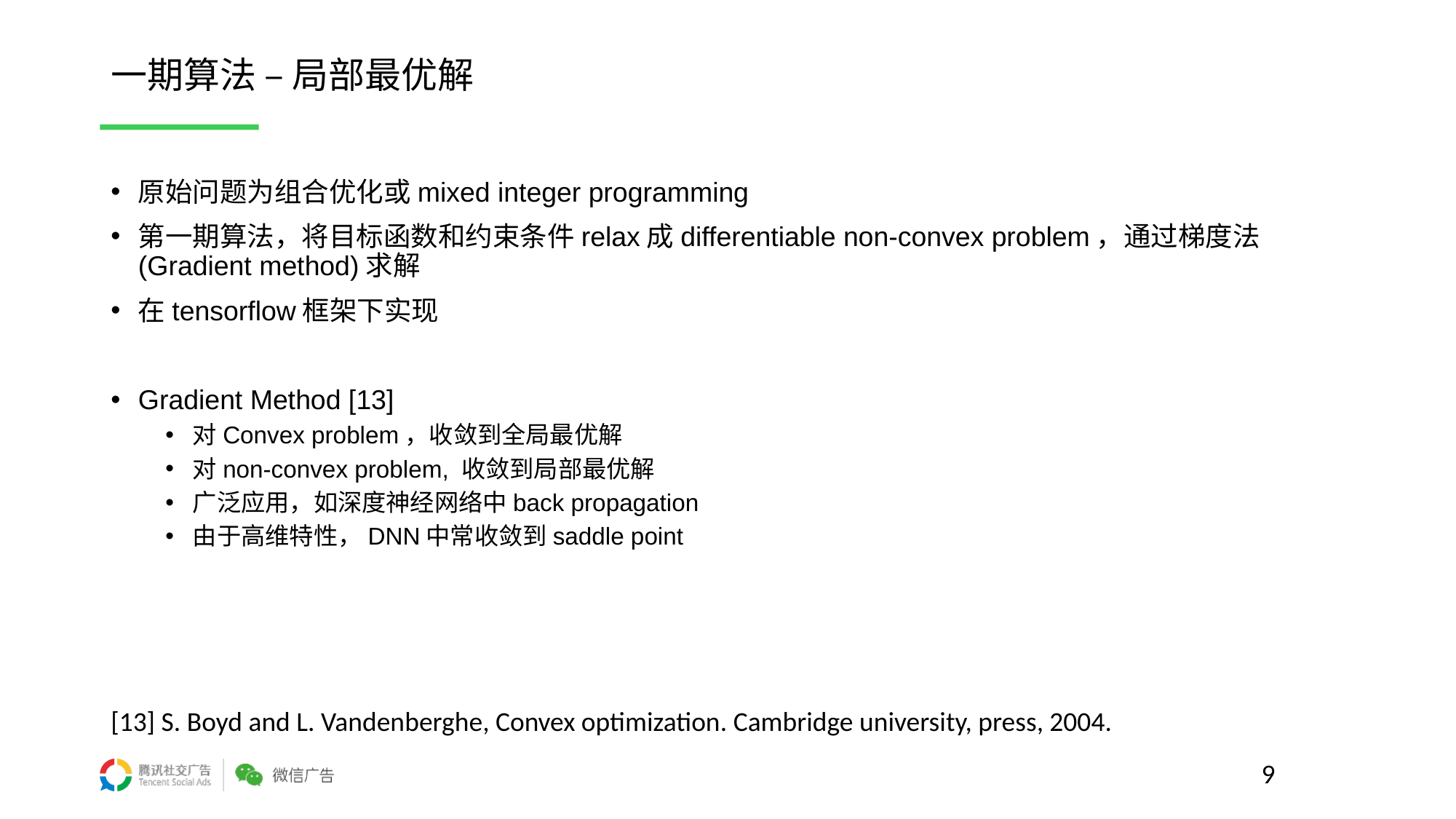

# 一期算法 – 局部最优解
原始问题为组合优化或mixed integer programming
第一期算法，将目标函数和约束条件relax成differentiable non-convex problem，通过梯度法(Gradient method)求解
在tensorflow框架下实现

Gradient Method [13]
对Convex problem，收敛到全局最优解
对non-convex problem, 收敛到局部最优解
广泛应用，如深度神经网络中back propagation
由于高维特性，DNN中常收敛到saddle point

[13] S. Boyd and L. Vandenberghe, Convex optimization. Cambridge university, press, 2004.